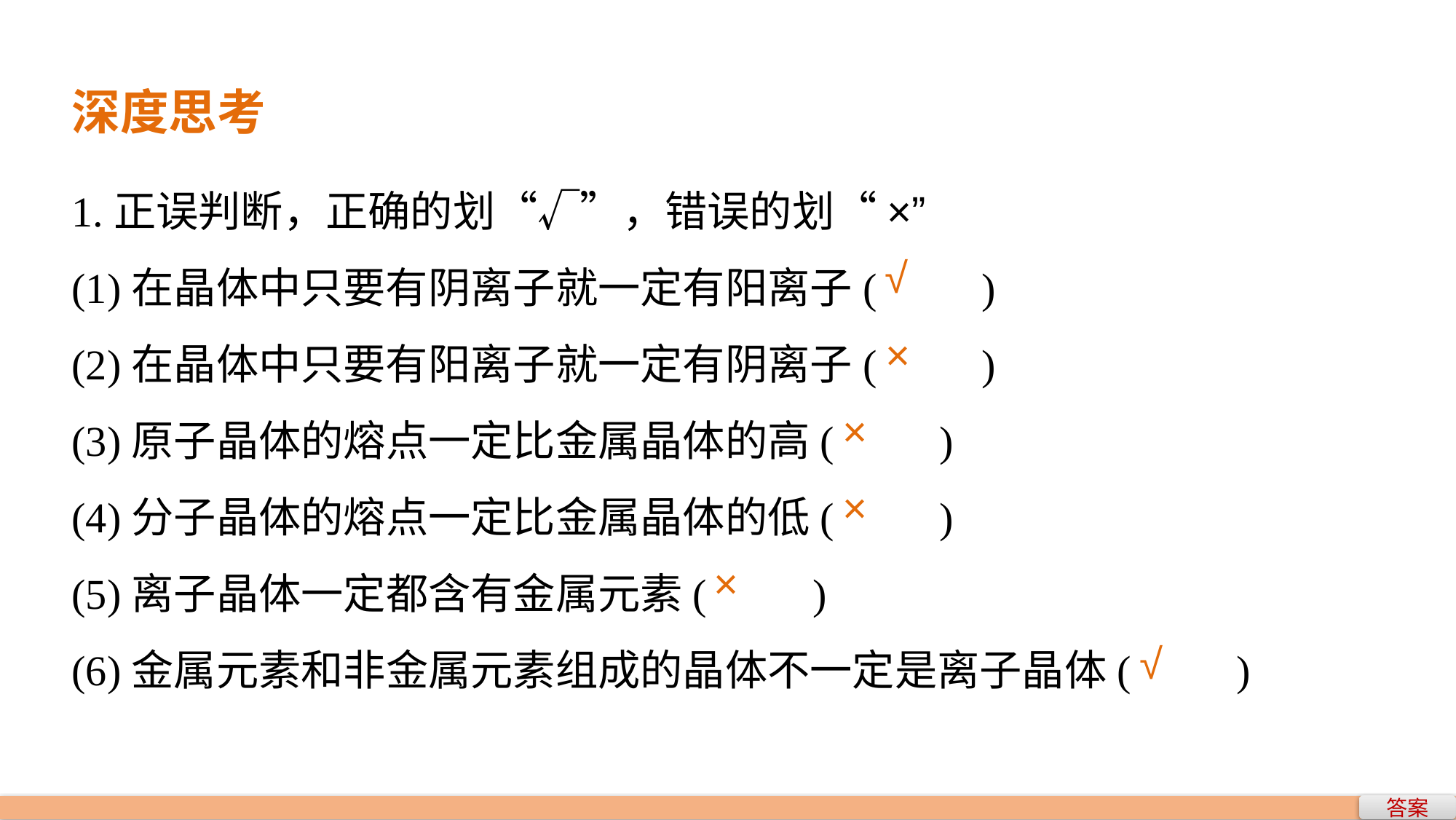

深度思考
1.正误判断，正确的划“√”，错误的划“×”
(1)在晶体中只要有阴离子就一定有阳离子(　　)
(2)在晶体中只要有阳离子就一定有阴离子(　　)
(3)原子晶体的熔点一定比金属晶体的高(　　)
(4)分子晶体的熔点一定比金属晶体的低(　　)
(5)离子晶体一定都含有金属元素(　　)
(6)金属元素和非金属元素组成的晶体不一定是离子晶体(　　)
√
×
×
×
×
√
答案